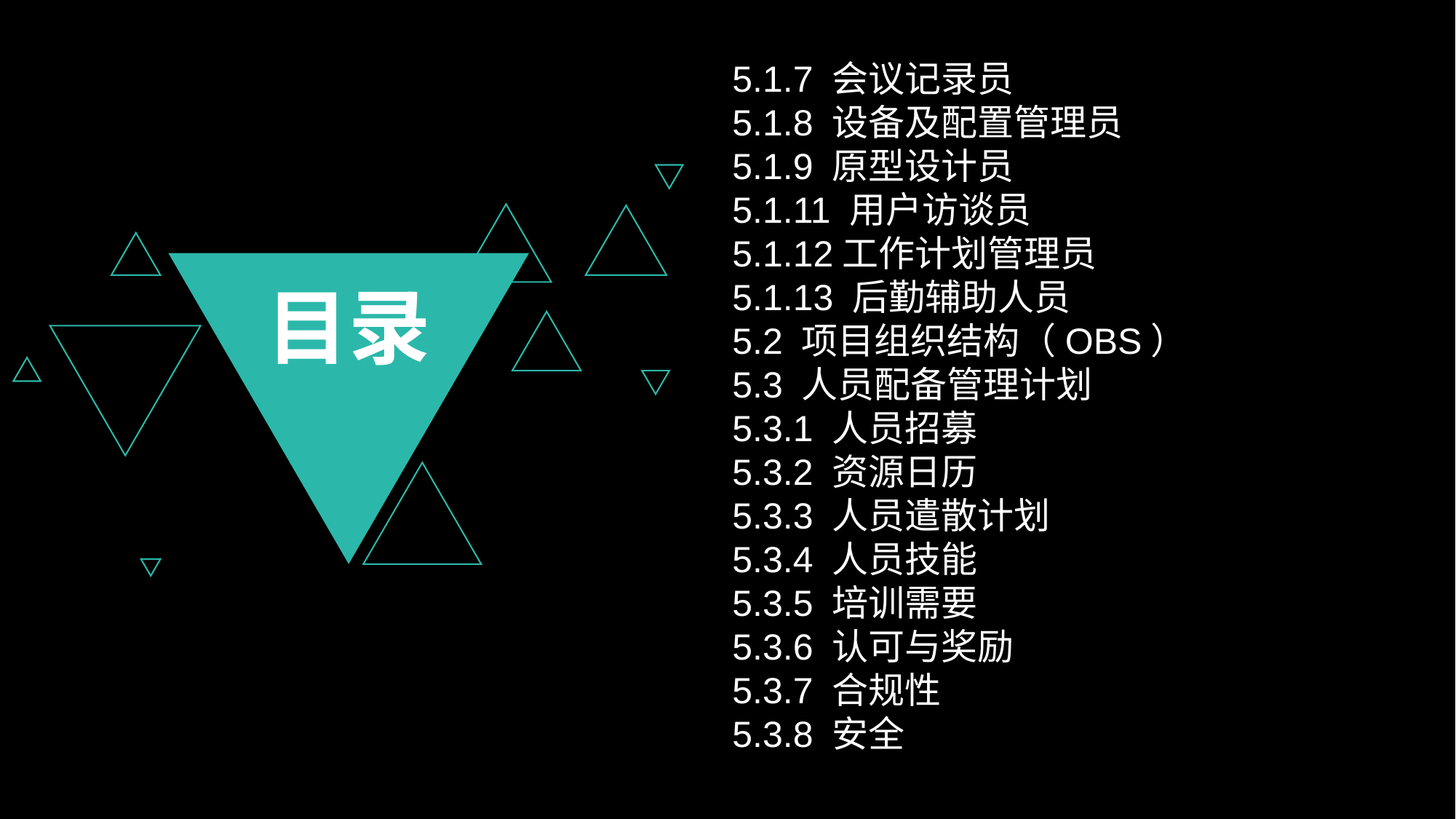

5.1.7 会议记录员
5.1.8 设备及配置管理员
5.1.9 原型设计员
5.1.11 用户访谈员
5.1.12工作计划管理员
5.1.13 后勤辅助人员
5.2 项目组织结构（OBS）
5.3 人员配备管理计划
5.3.1 人员招募
5.3.2 资源日历
5.3.3 人员遣散计划
5.3.4 人员技能
5.3.5 培训需要
5.3.6 认可与奖励
5.3.7 合规性
5.3.8 安全

目录